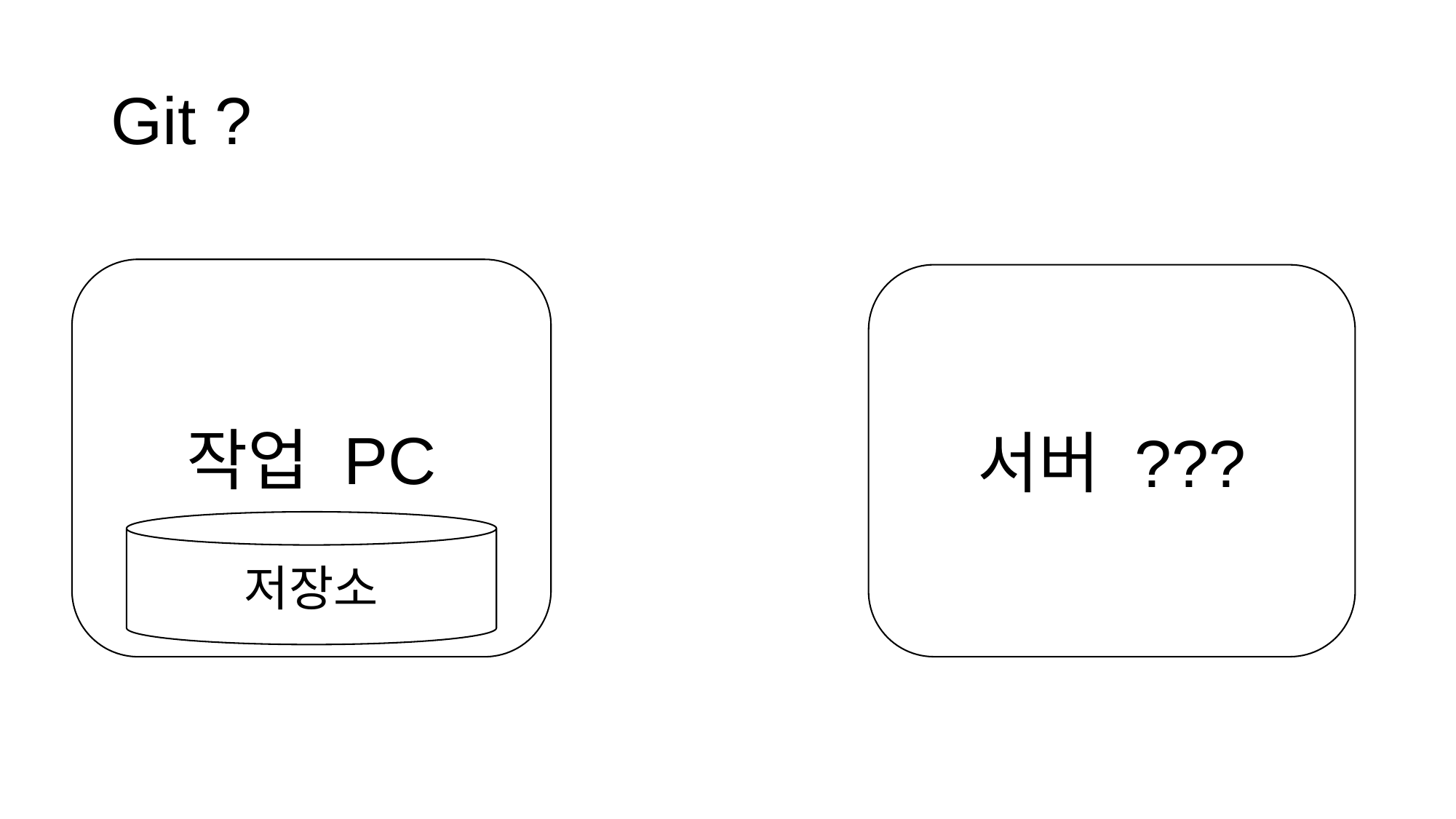

# Git ?
작업 PC
서버 ???
저장소